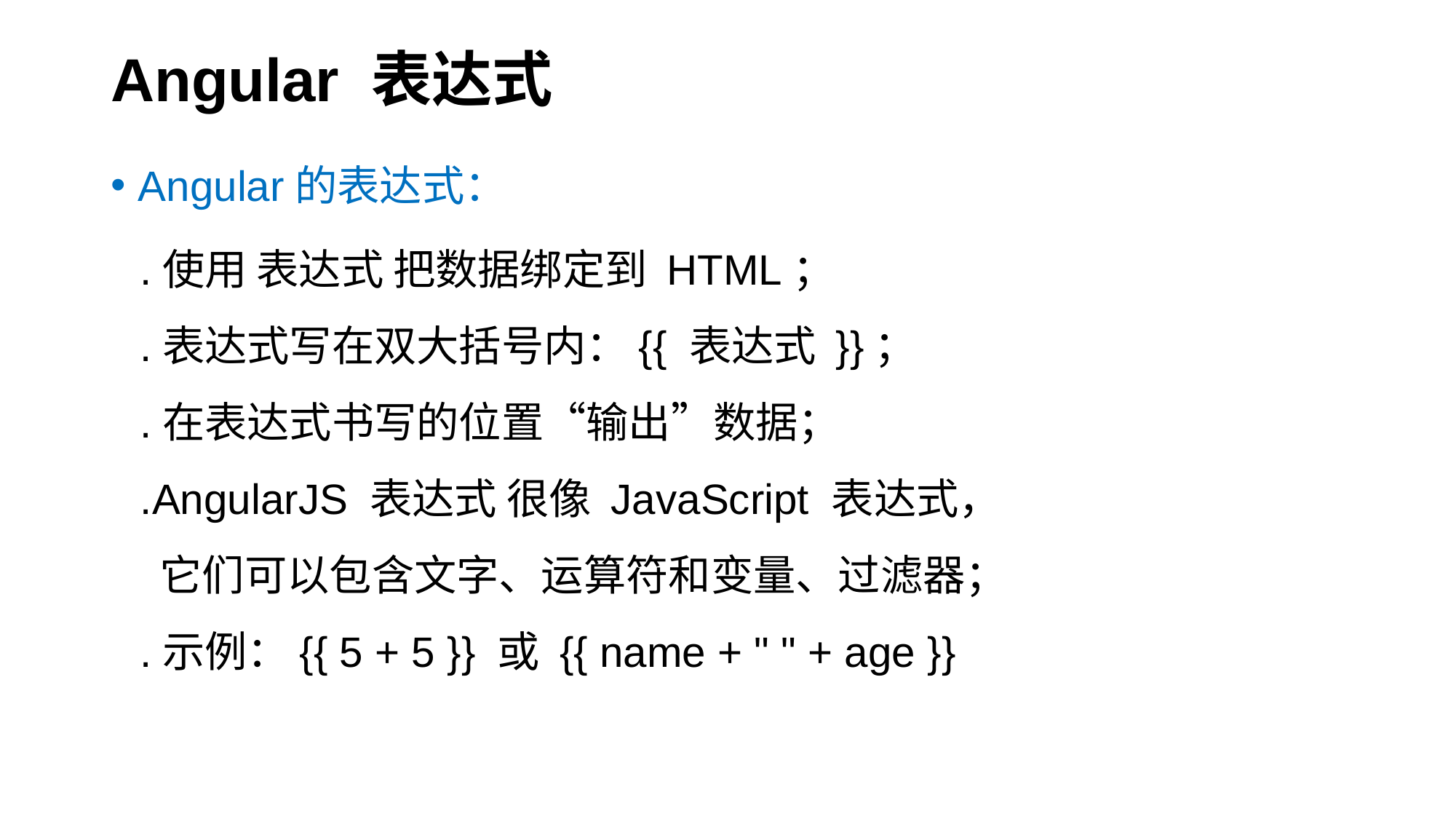

# Angular 表达式
Angular的表达式：
.使用 表达式 把数据绑定到 HTML；
.表达式写在双大括号内：{{ 表达式 }}；
.在表达式书写的位置“输出”数据；
.AngularJS 表达式 很像 JavaScript 表达式，
 它们可以包含文字、运算符和变量、过滤器；
.示例：{{ 5 + 5 }} 或 {{ name + " " + age }}